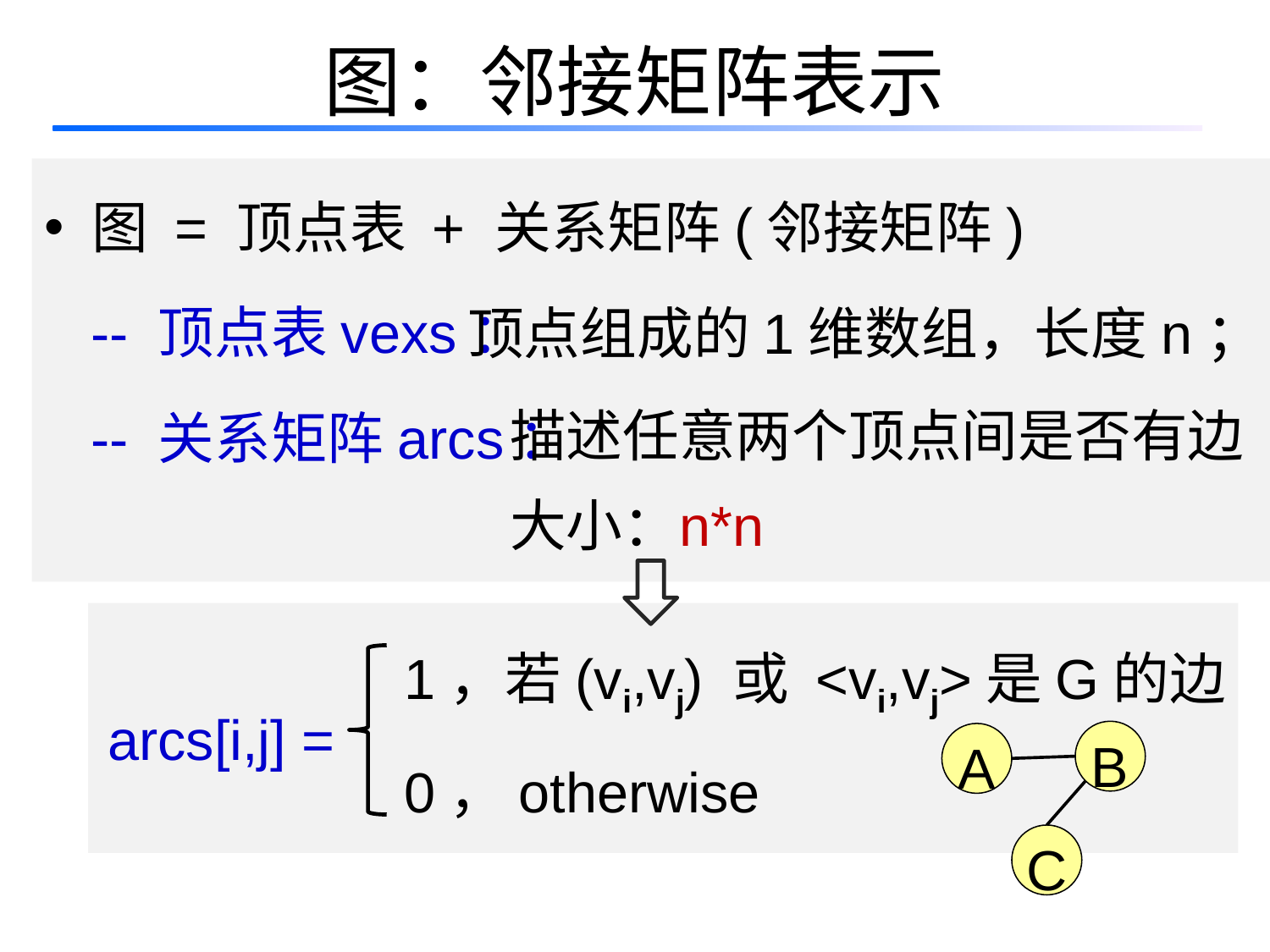

# 图：邻接矩阵表示

图 = 顶点表 + 关系矩阵(邻接矩阵)
   -- 顶点表vexs：
   -- 关系矩阵arcs：
顶点组成的1维数组，长度n；
描述任意两个顶点间是否有边
大小：
n*n

1，若(vi,vj) 或 <vi,vj>是G的边

arcs[i,j] =
B
A
0，otherwise
C